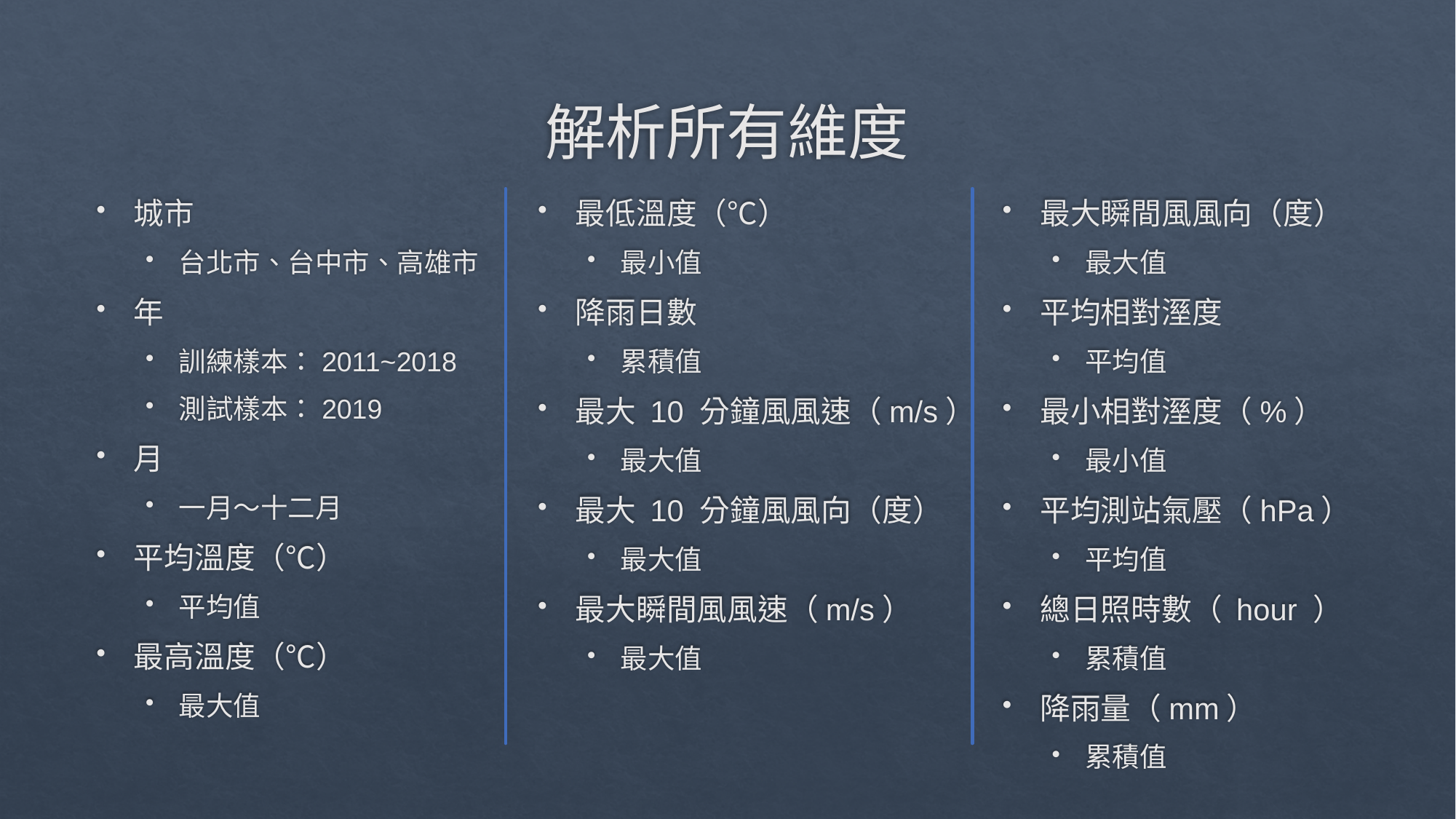

# 解析所有維度
城市
台北市、台中市、高雄市
年
訓練樣本：2011~2018
測試樣本：2019
月
一月～十二月
平均溫度（℃）
平均值
最高溫度（℃）
最大值
最低溫度（℃）
最小值
降雨日數
累積值
最大 10 分鐘風風速（m/s）
最大值
最大 10 分鐘風風向（度）
最大值
最大瞬間風風速（m/s）
最大值

最大瞬間風風向（度）
最大值
平均相對溼度
平均值
最小相對溼度（%）
最小值
平均測站氣壓（hPa）
平均值
總日照時數（ hour ）
累積值
降雨量（mm）
累積值